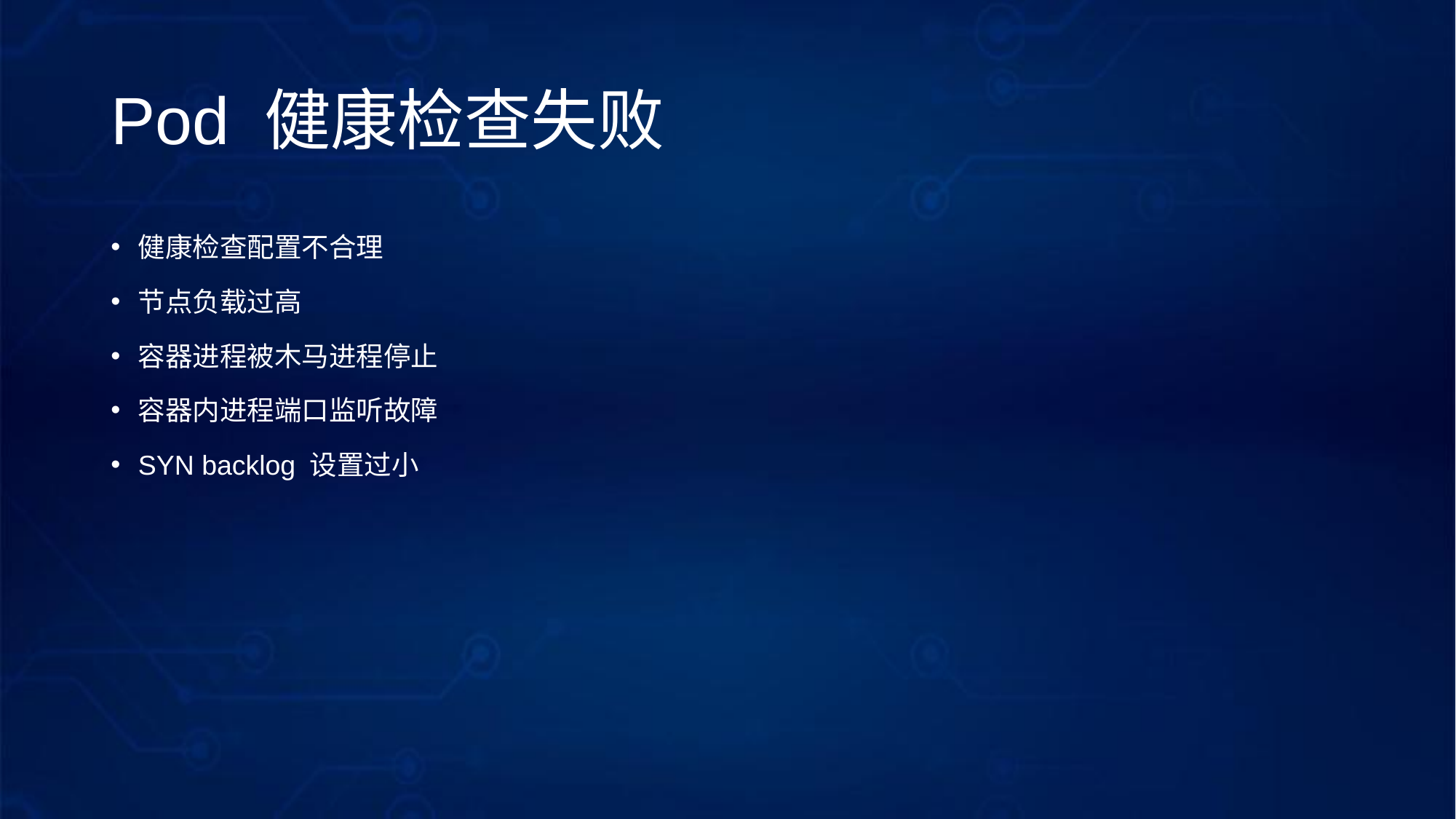

# Pod 健康检查失败
健康检查配置不合理
节点负载过高
容器进程被木⻢进程停止
容器内进程端口监听故障
SYN backlog 设置过小